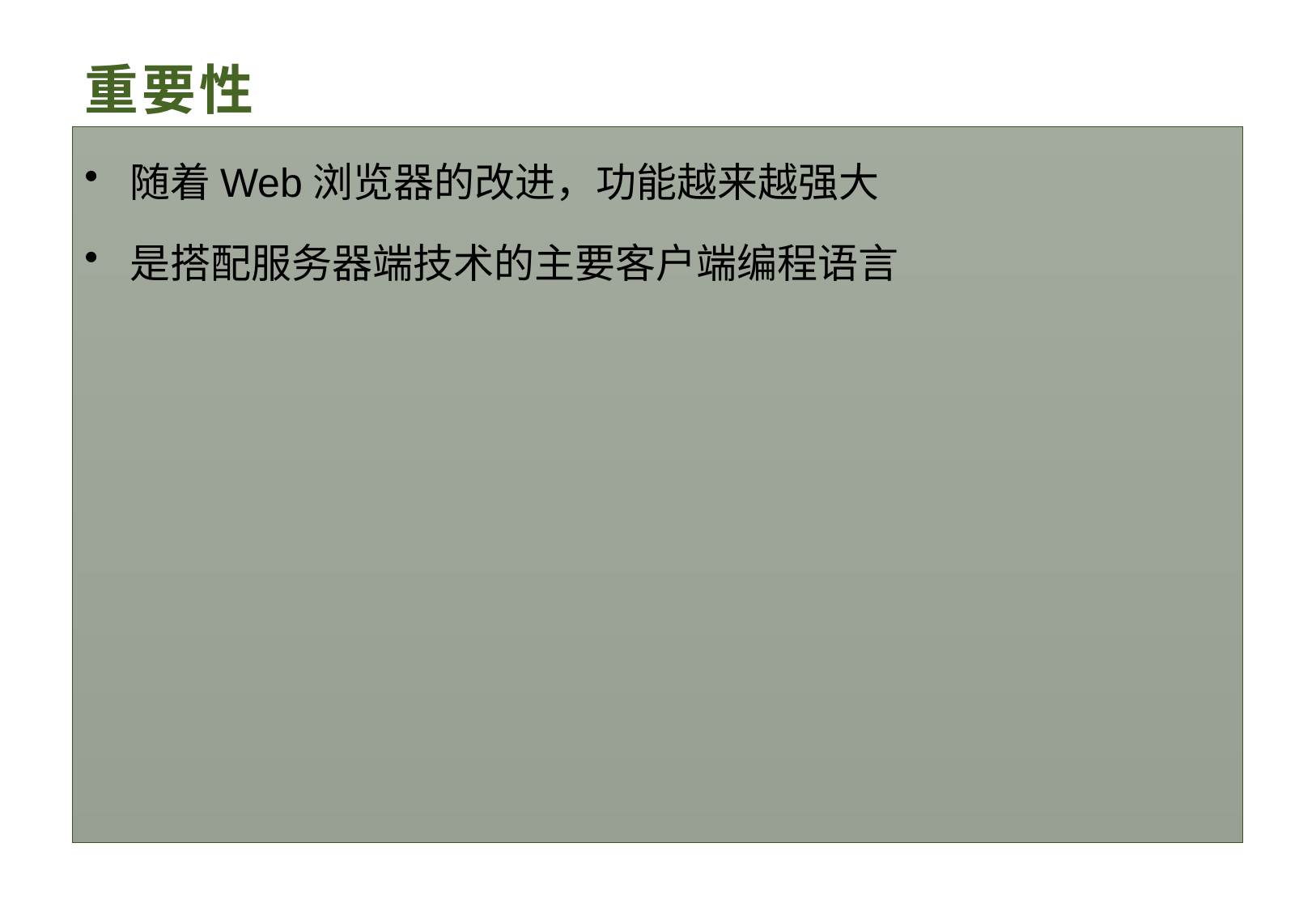

# 重要性
随着Web浏览器的改进，功能越来越强大
是搭配服务器端技术的主要客户端编程语言